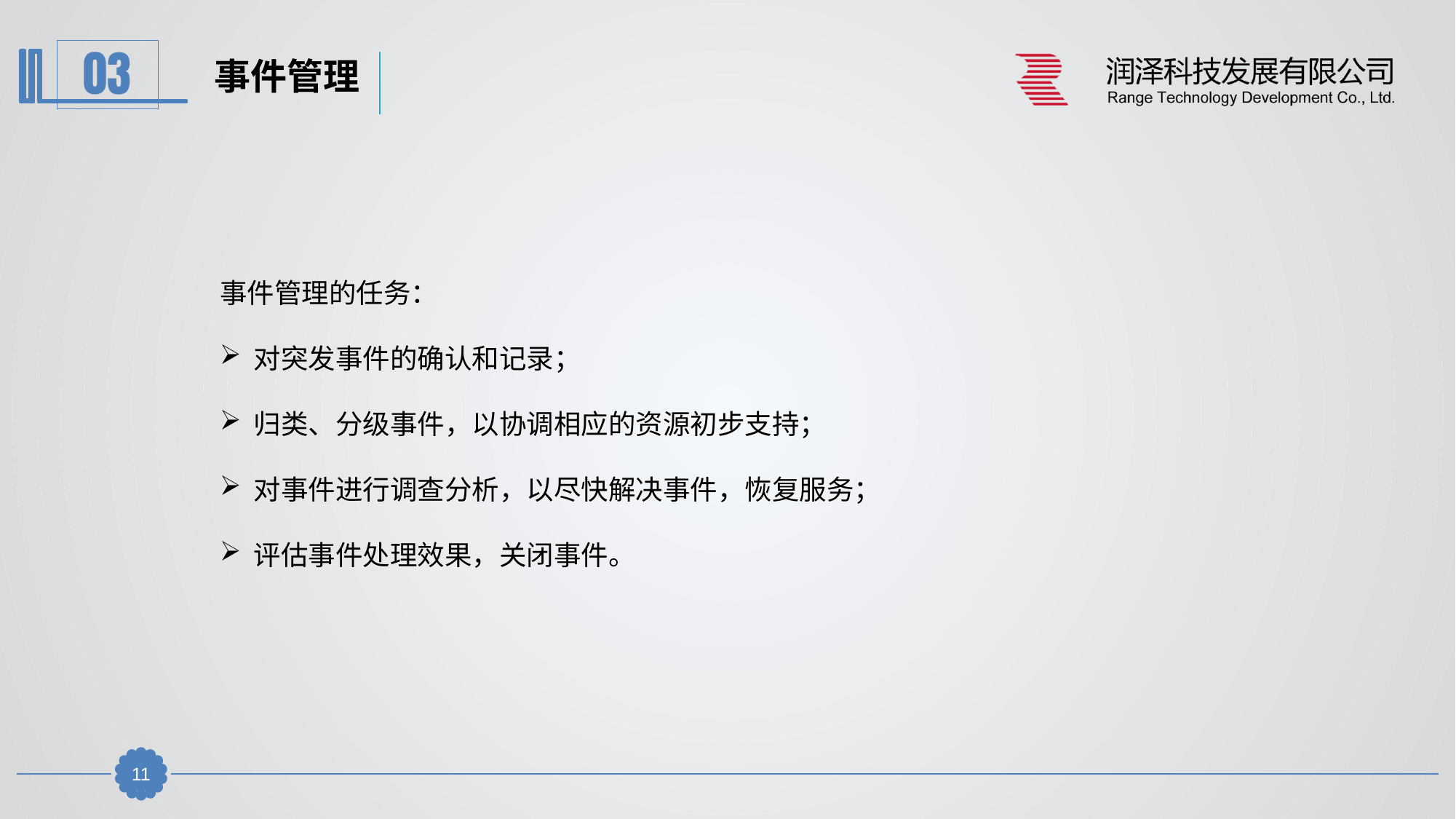

事件管理
事件管理的任务：
对突发事件的确认和记录；
归类、分级事件，以协调相应的资源初步支持；
对事件进行调查分析，以尽快解决事件，恢复服务；
评估事件处理效果，关闭事件。
11